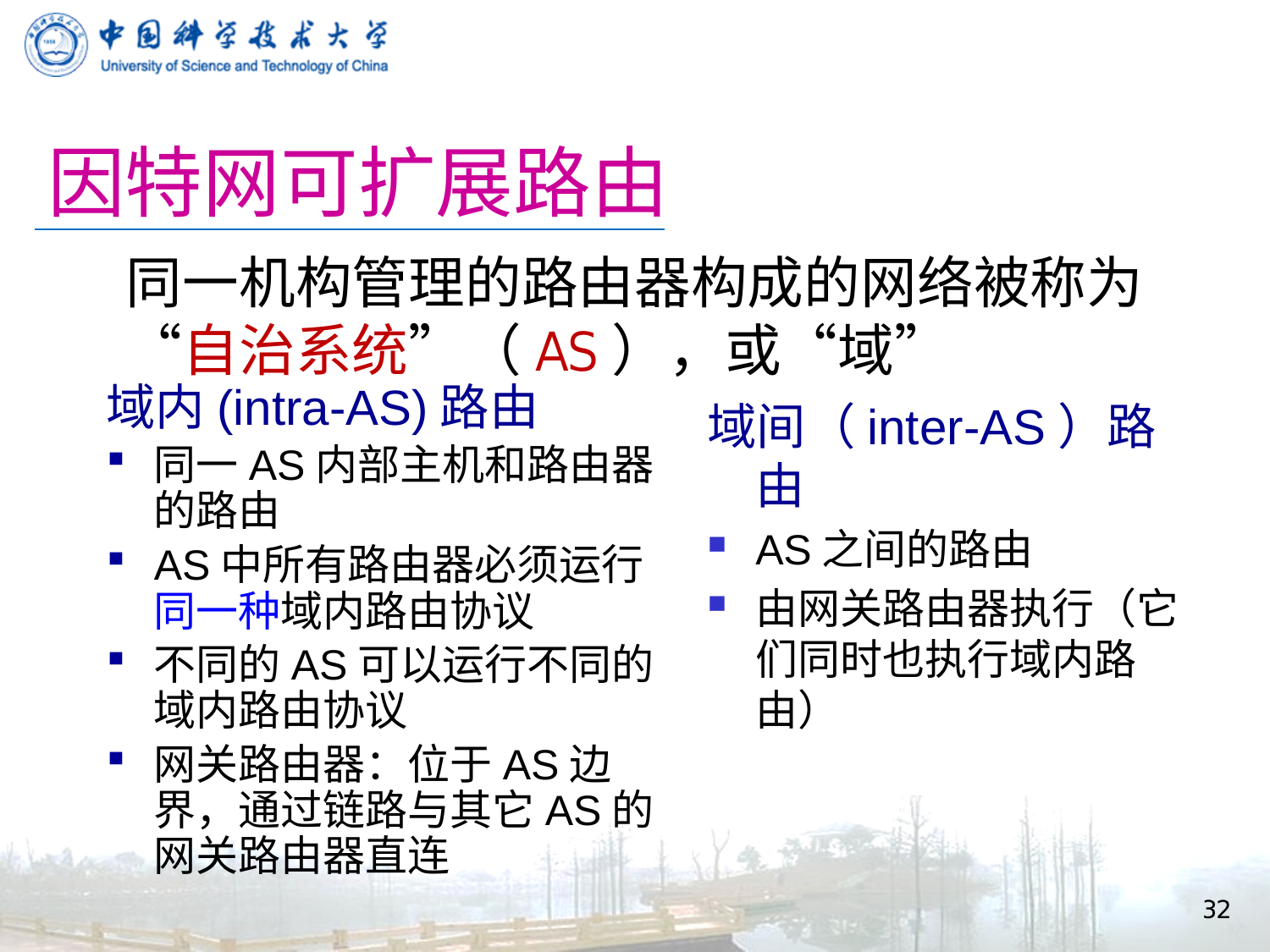

# 因特网可扩展路由
同一机构管理的路由器构成的网络被称为“自治系统”（AS），或“域”
域内(intra-AS)路由
同一AS内部主机和路由器的路由
AS中所有路由器必须运行同一种域内路由协议
不同的AS可以运行不同的域内路由协议
网关路由器：位于AS边界，通过链路与其它AS的网关路由器直连
域间（inter-AS）路由
AS之间的路由
由网关路由器执行（它们同时也执行域内路由）
32